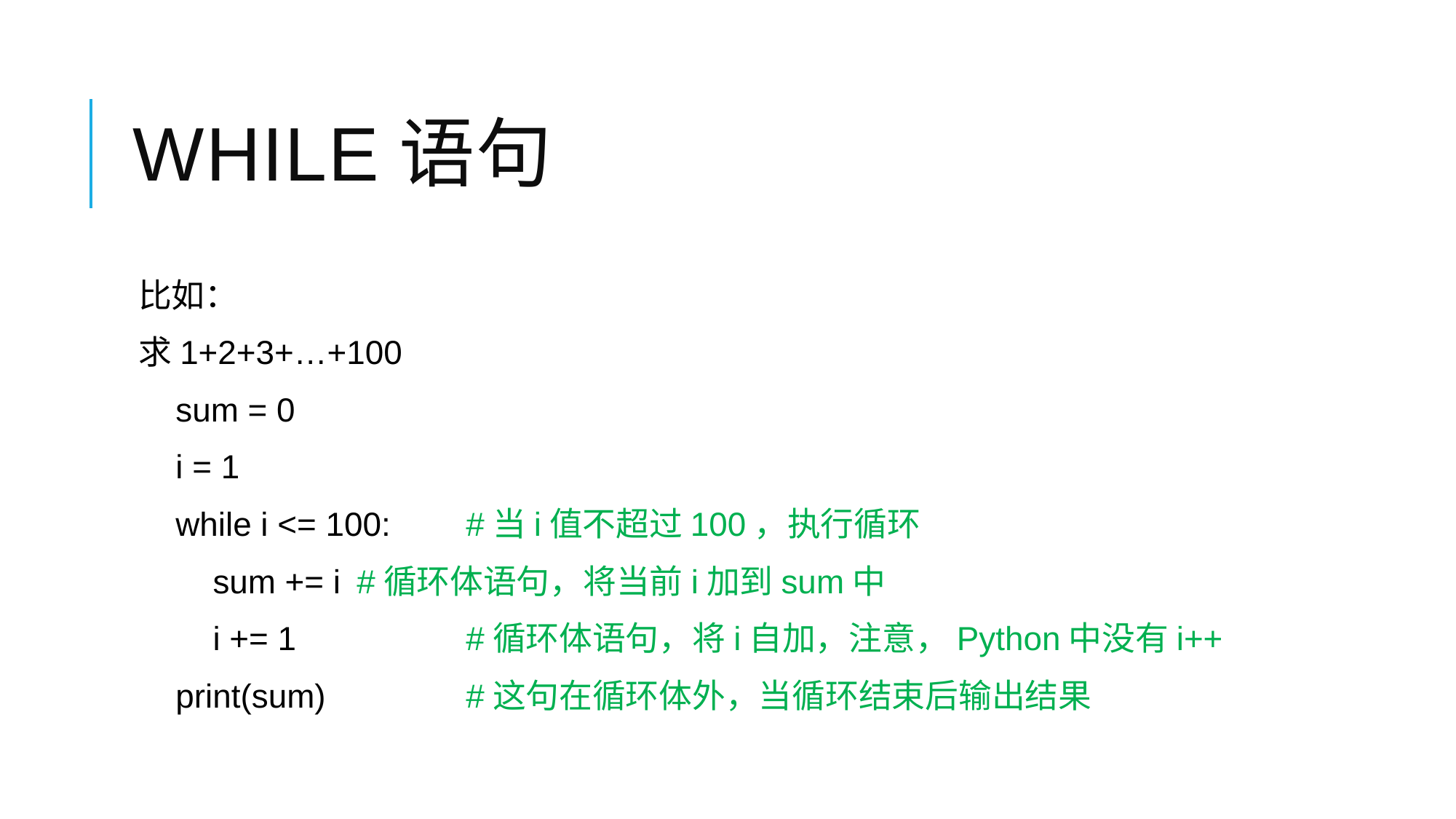

# while语句
比如：
求1+2+3+…+100
    sum = 0
    i = 1
    while i <= 100:	#当i值不超过100，执行循环
        sum += i	#循环体语句，将当前i加到sum中
        i += 1		#循环体语句，将i自加，注意，Python中没有i++
    print(sum)		#这句在循环体外，当循环结束后输出结果